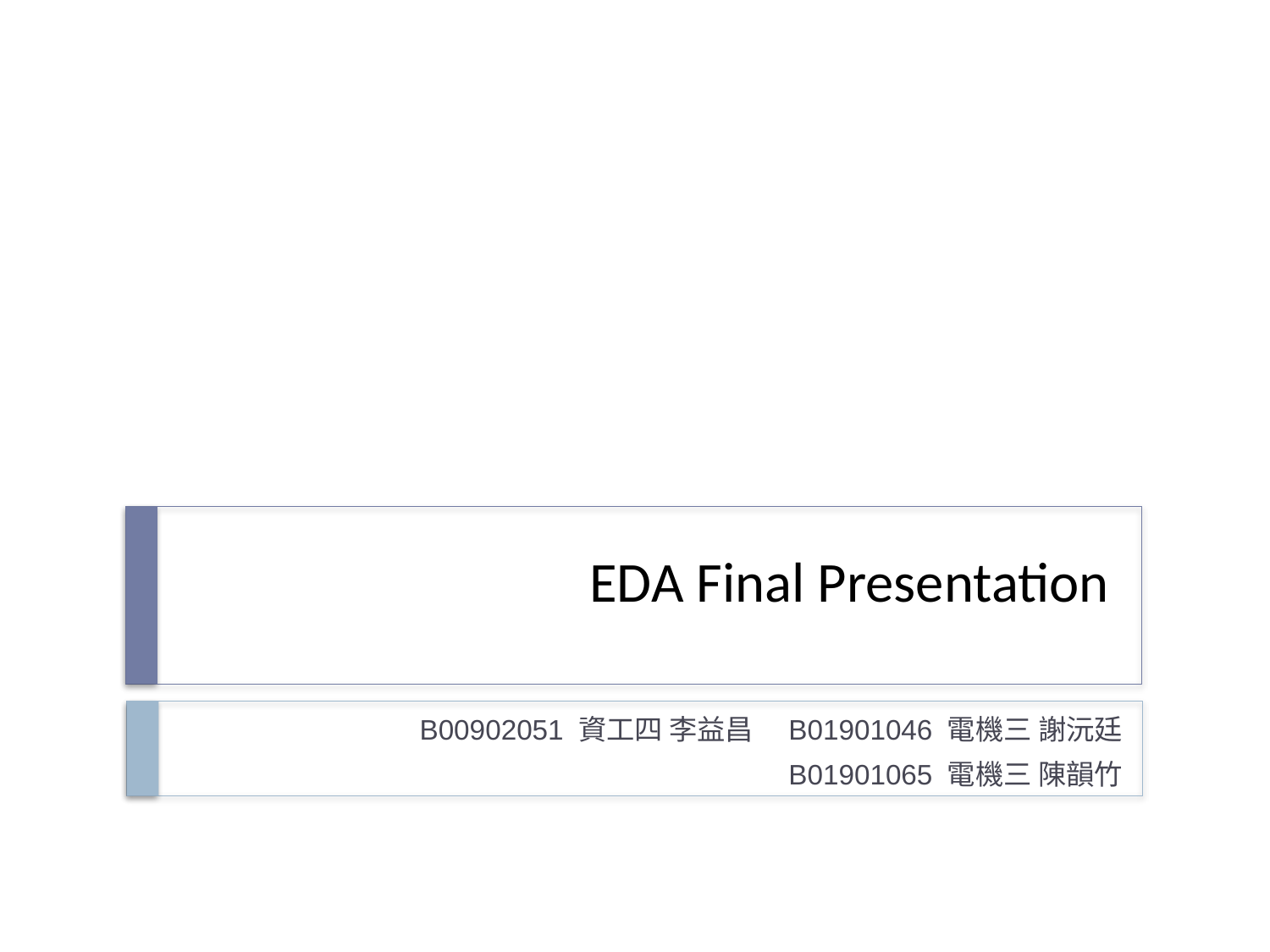

# EDA Final Presentation
B00902051 資工四 李益昌　B01901046 電機三 謝沅廷
B01901065 電機三 陳韻竹